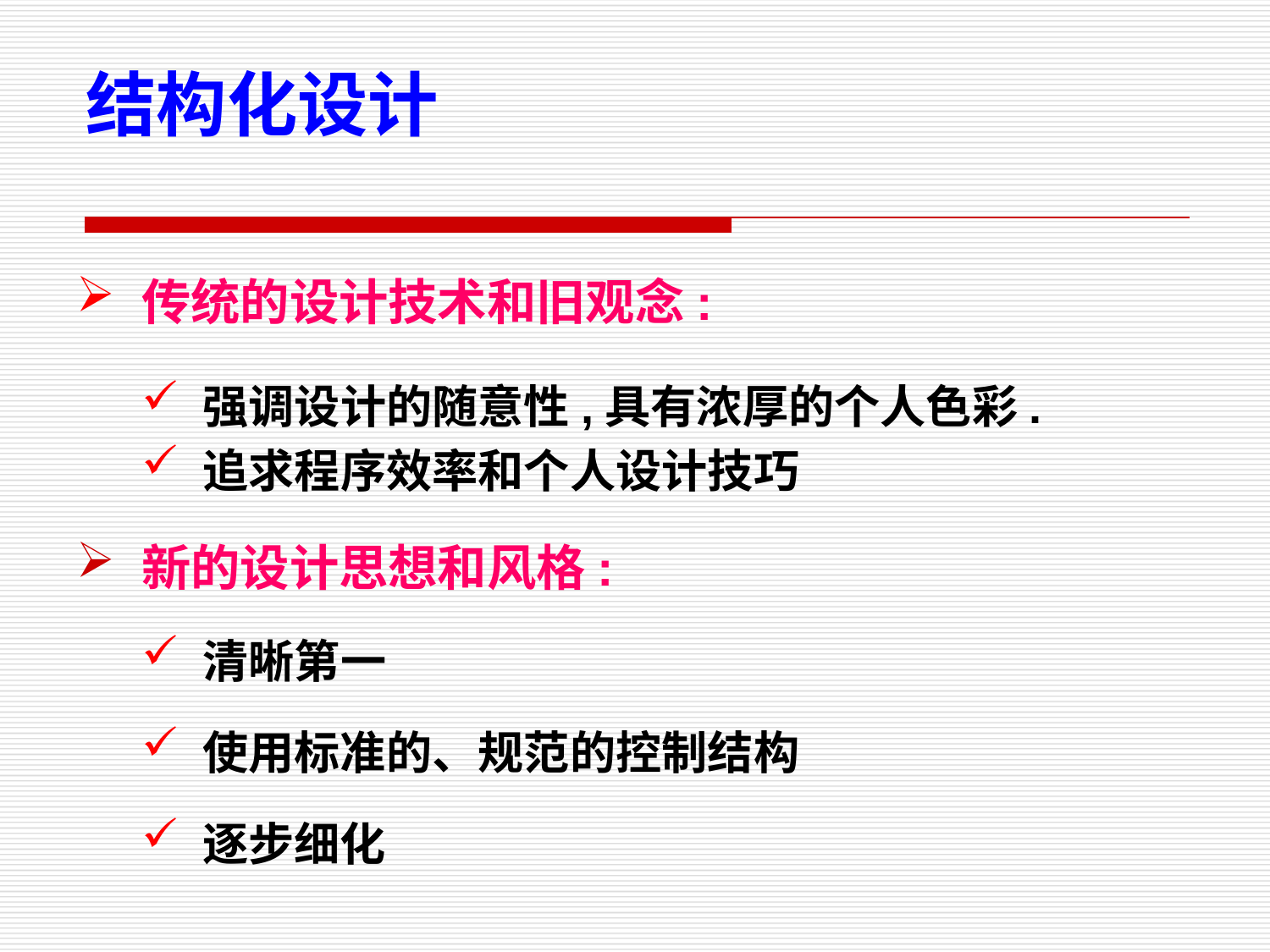

结构化设计
传统的设计技术和旧观念:
强调设计的随意性,具有浓厚的个人色彩.
追求程序效率和个人设计技巧
新的设计思想和风格:
清晰第一
使用标准的、规范的控制结构
逐步细化